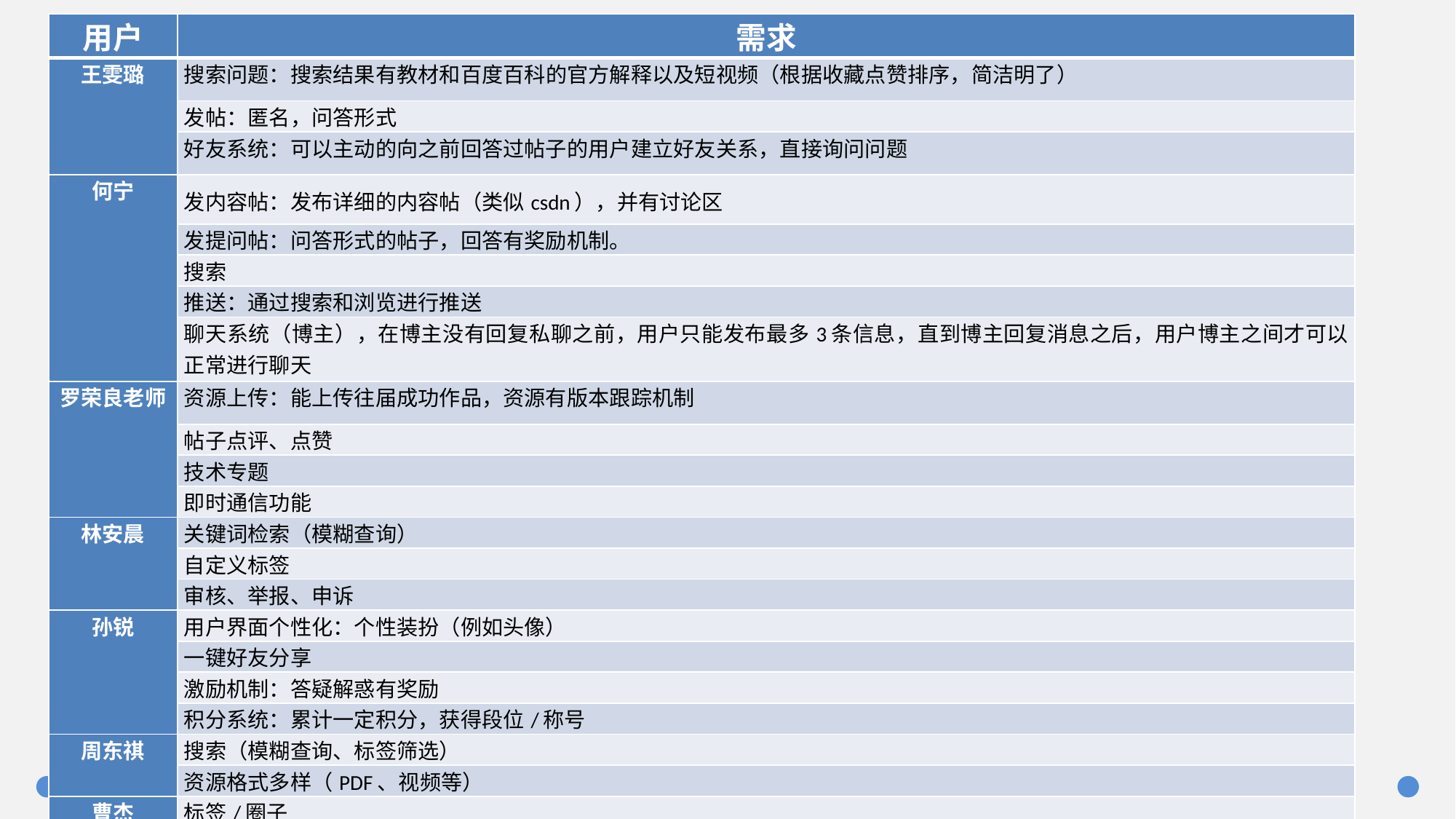

# 需求文档
| 用户 | 需求 |
| --- | --- |
| 王雯璐 | 搜索问题：搜索结果有教材和百度百科的官方解释以及短视频（根据收藏点赞排序，简洁明了） |
|  | 发帖：匿名，问答形式 |
|  | 好友系统：可以主动的向之前回答过帖子的用户建立好友关系，直接询问问题 |
| 何宁 | 发内容帖：发布详细的内容帖（类似csdn），并有讨论区 |
|  | 发提问帖：问答形式的帖子，回答有奖励机制。 |
|  | 搜索 |
|  | 推送：通过搜索和浏览进行推送 |
|  | 聊天系统（博主），在博主没有回复私聊之前，用户只能发布最多3条信息，直到博主回复消息之后，用户博主之间才可以正常进行聊天 |
| 罗荣良老师 | 资源上传：能上传往届成功作品，资源有版本跟踪机制 |
|  | 帖子点评、点赞 |
|  | 技术专题 |
|  | 即时通信功能 |
| 林安晨 | 关键词检索（模糊查询） |
|  | 自定义标签 |
|  | 审核、举报、申诉 |
| 孙锐 | 用户界面个性化：个性装扮（例如头像） |
|  | 一键好友分享 |
|  | 激励机制：答疑解惑有奖励 |
|  | 积分系统：累计一定积分，获得段位/称号 |
| 周东祺 | 搜索（模糊查询、标签筛选） |
|  | 资源格式多样（PDF、视频等） |
| 曹杰 | 标签/圈子 |
|  | 订阅圈子的消息推送：实时推送 |